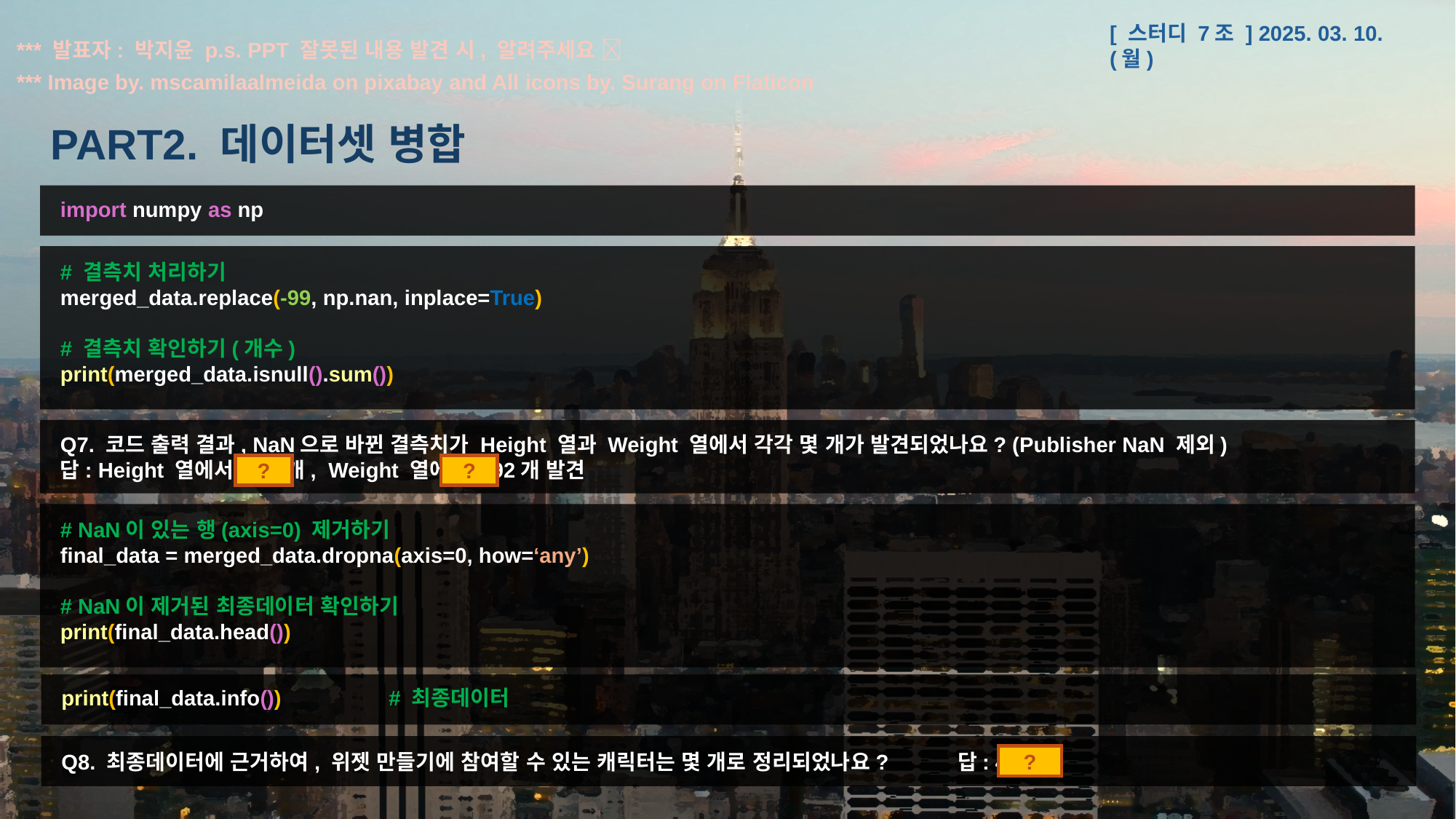

PART2. 데이터셋 병합

import numpy as np

# 결측치 처리하기
merged_data.replace(-99, np.nan, inplace=True)

# 결측치 확인하기(개수)
print(merged_data.isnull().sum())
Q7. 코드 출력 결과, NaN으로 바뀐 결측치가 Height 열과 Weight 열에서 각각 몇 개가 발견되었나요? (Publisher NaN 제외)
답: Height 열에서 170개,  Weight 열에서 192개 발견

?
?

# NaN이 있는 행(axis=0) 제거하기
final_data = merged_data.dropna(axis=0, how=‘any’)

# NaN이 제거된 최종데이터 확인하기
print(final_data.head())

print(final_data.info())	# 최종데이터

Q8. 최종데이터에 근거하여, 위젯 만들기에 참여할 수 있는 캐릭터는 몇 개로 정리되었나요?	   답: 462개
?